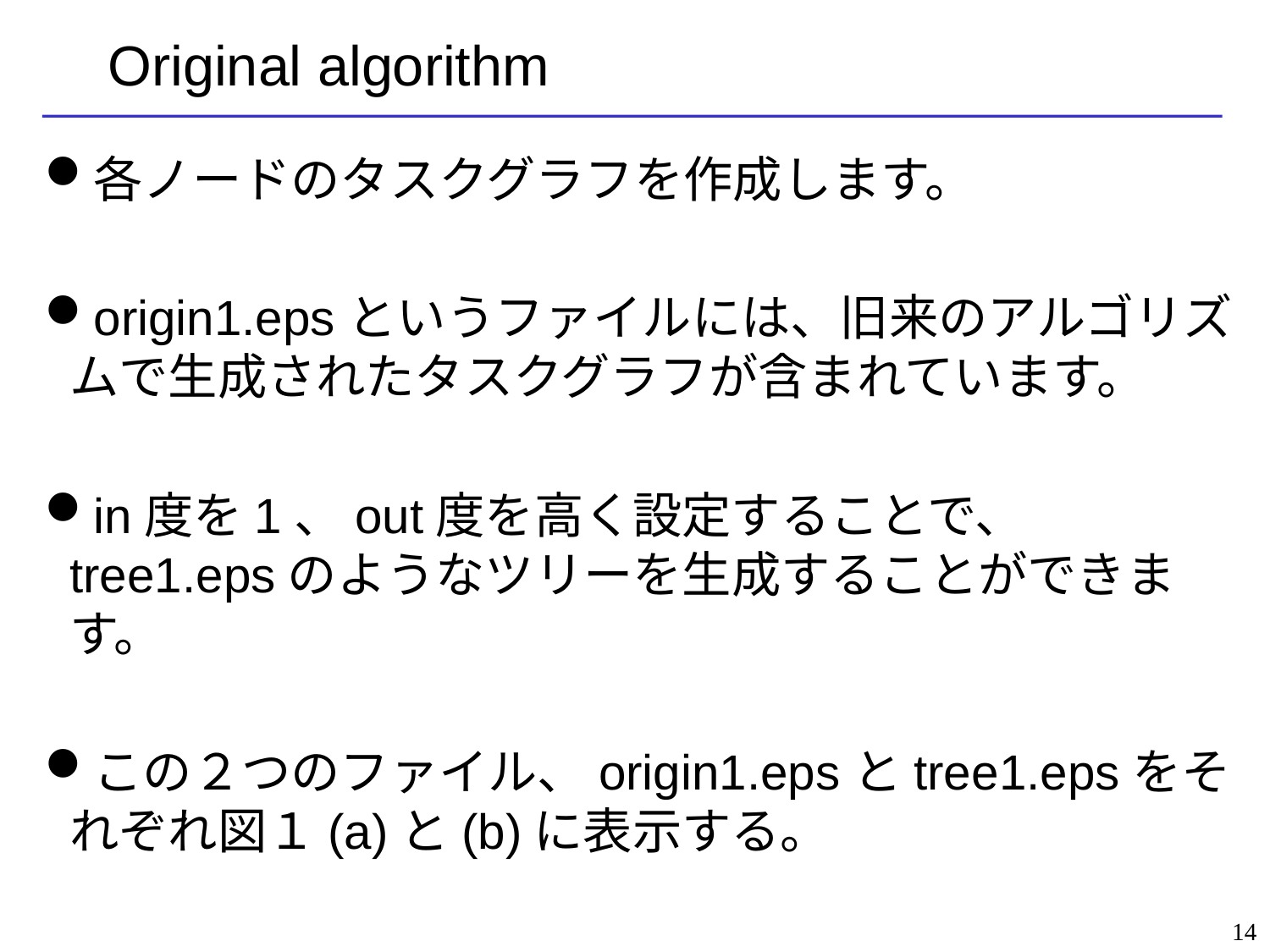

# Original algorithm
各ノードのタスクグラフを作成します。

origin1.epsというファイルには、旧来のアルゴリズムで生成されたタスクグラフが含まれています。

in度を1、out度を高く設定することで、 tree1.epsのようなツリーを生成することができます。

この２つのファイル、origin1.epsとtree1.epsをそれぞれ図１(a)と(b)に表示する。
14